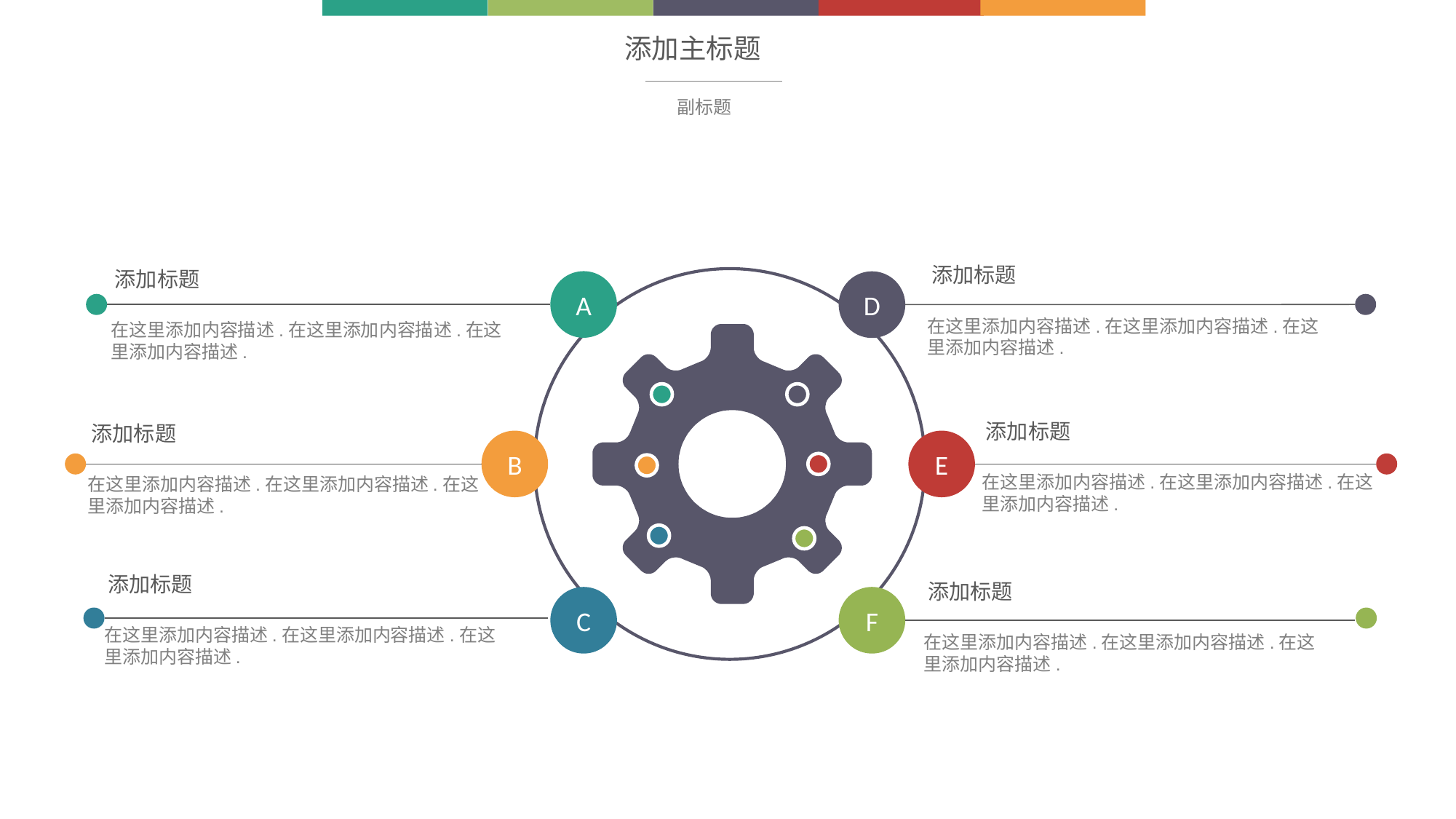

添加主标题
副标题
添加标题
添加标题

A
D

B
E

C
F

在这里添加内容描述.在这里添加内容描述.在这里添加内容描述.
在这里添加内容描述.在这里添加内容描述.在这里添加内容描述.
添加标题
添加标题
在这里添加内容描述.在这里添加内容描述.在这里添加内容描述.
在这里添加内容描述.在这里添加内容描述.在这里添加内容描述.
添加标题
添加标题
在这里添加内容描述.在这里添加内容描述.在这里添加内容描述.
在这里添加内容描述.在这里添加内容描述.在这里添加内容描述.